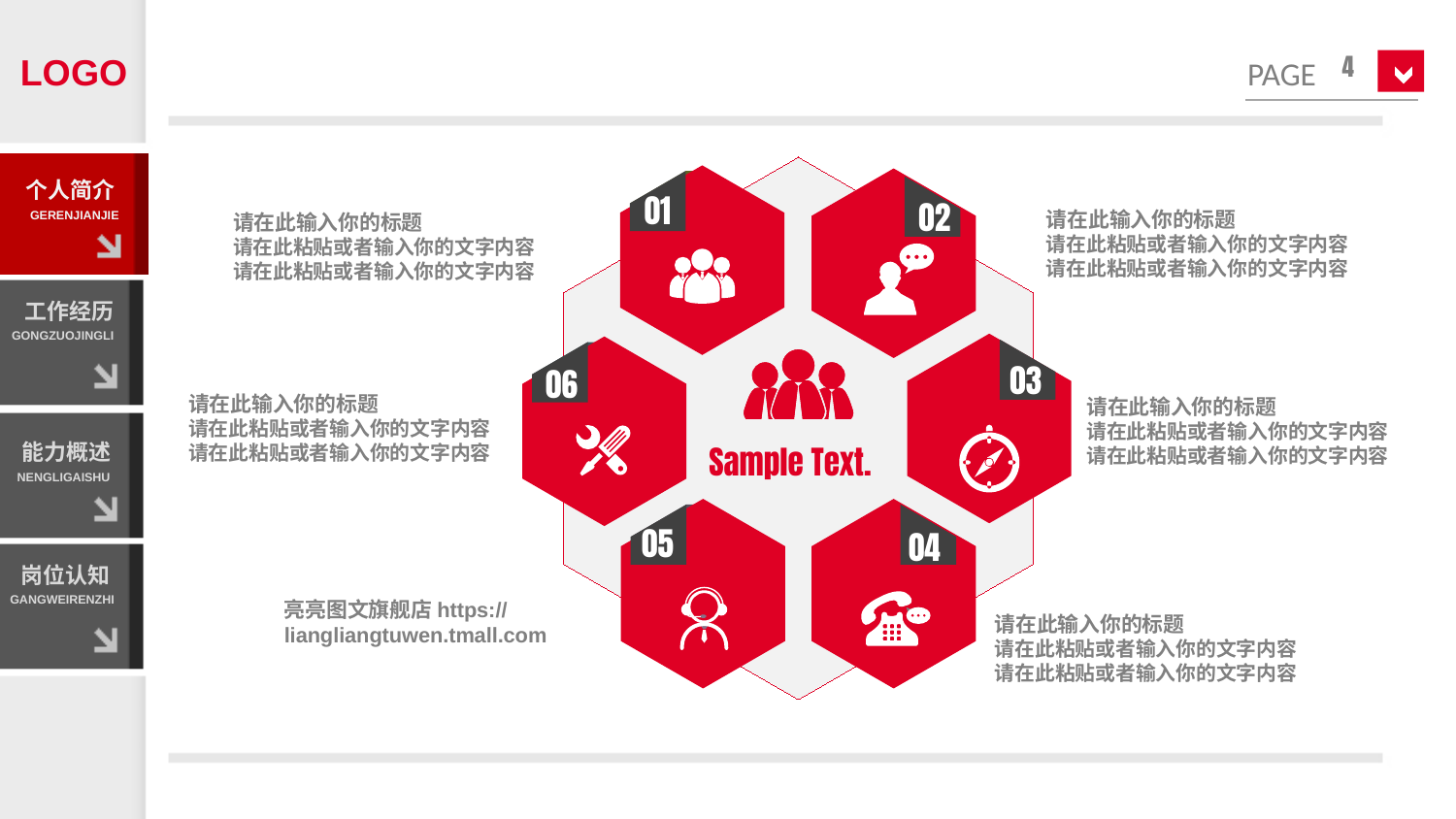

LOGO
4

01

02
个人简介
GERENJIANJIE
请在此输入你的标题
请在此粘贴或者输入你的文字内容
请在此粘贴或者输入你的文字内容
请在此输入你的标题
请在此粘贴或者输入你的文字内容
请在此粘贴或者输入你的文字内容
工作经历
GONGZUOJINGLI

03

06

Sample Text.
请在此输入你的标题
请在此粘贴或者输入你的文字内容
请在此粘贴或者输入你的文字内容
请在此输入你的标题
请在此粘贴或者输入你的文字内容
请在此粘贴或者输入你的文字内容
能力概述
NENGLIGAISHU

05

04
岗位认知
GANGWEIRENZHI
亮亮图文旗舰店https://liangliangtuwen.tmall.com
请在此输入你的标题
请在此粘贴或者输入你的文字内容
请在此粘贴或者输入你的文字内容